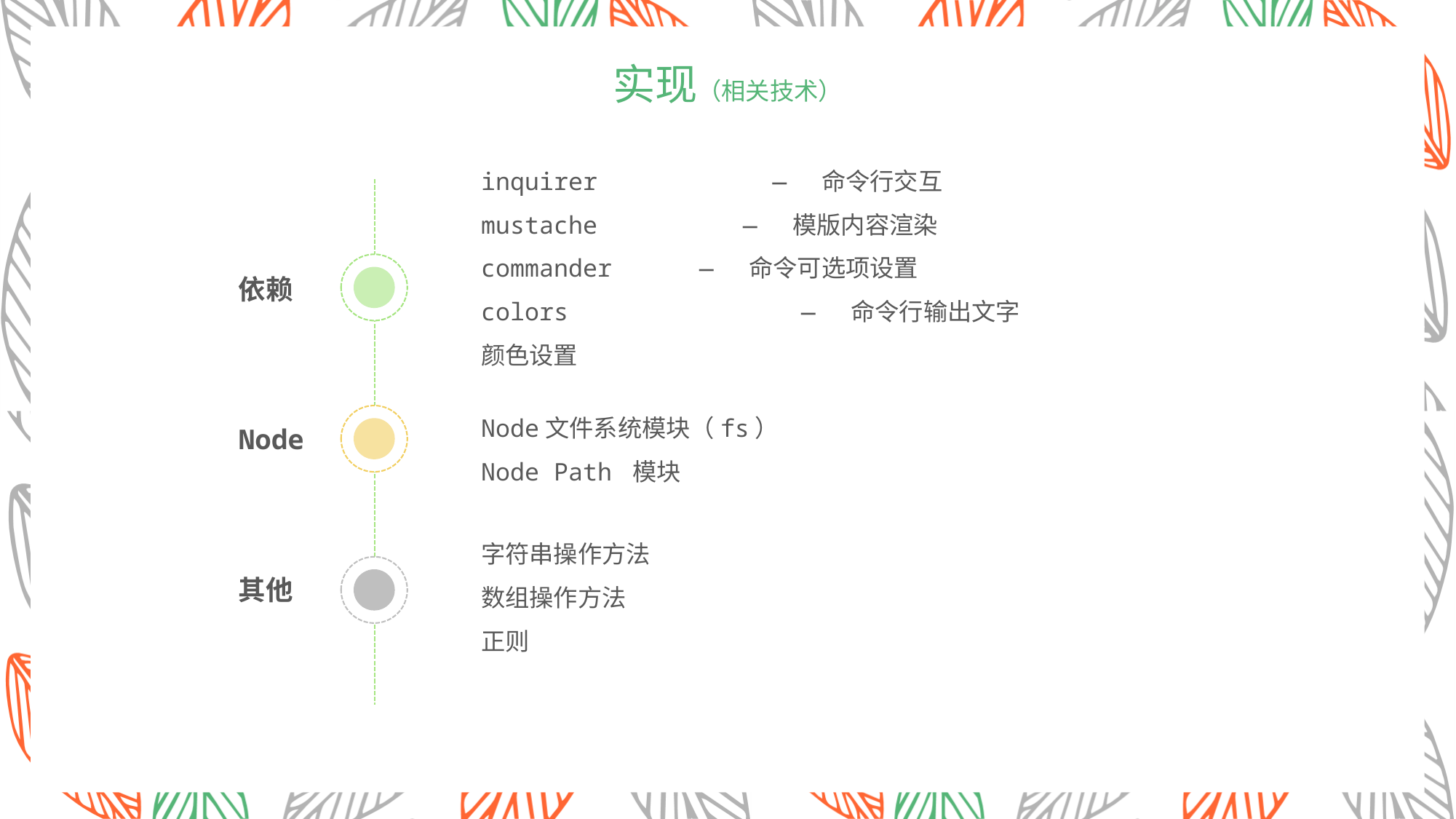

实现（相关技术）
inquirer            —  命令行交互
mustache          —  模版内容渲染
commander      —  命令可选项设置
colors                —  命令行输出文字颜色设置

依赖
Node文件系统模块（fs）
Node Path 模块

Node

字符串操作方法
数组操作方法
正则

其他